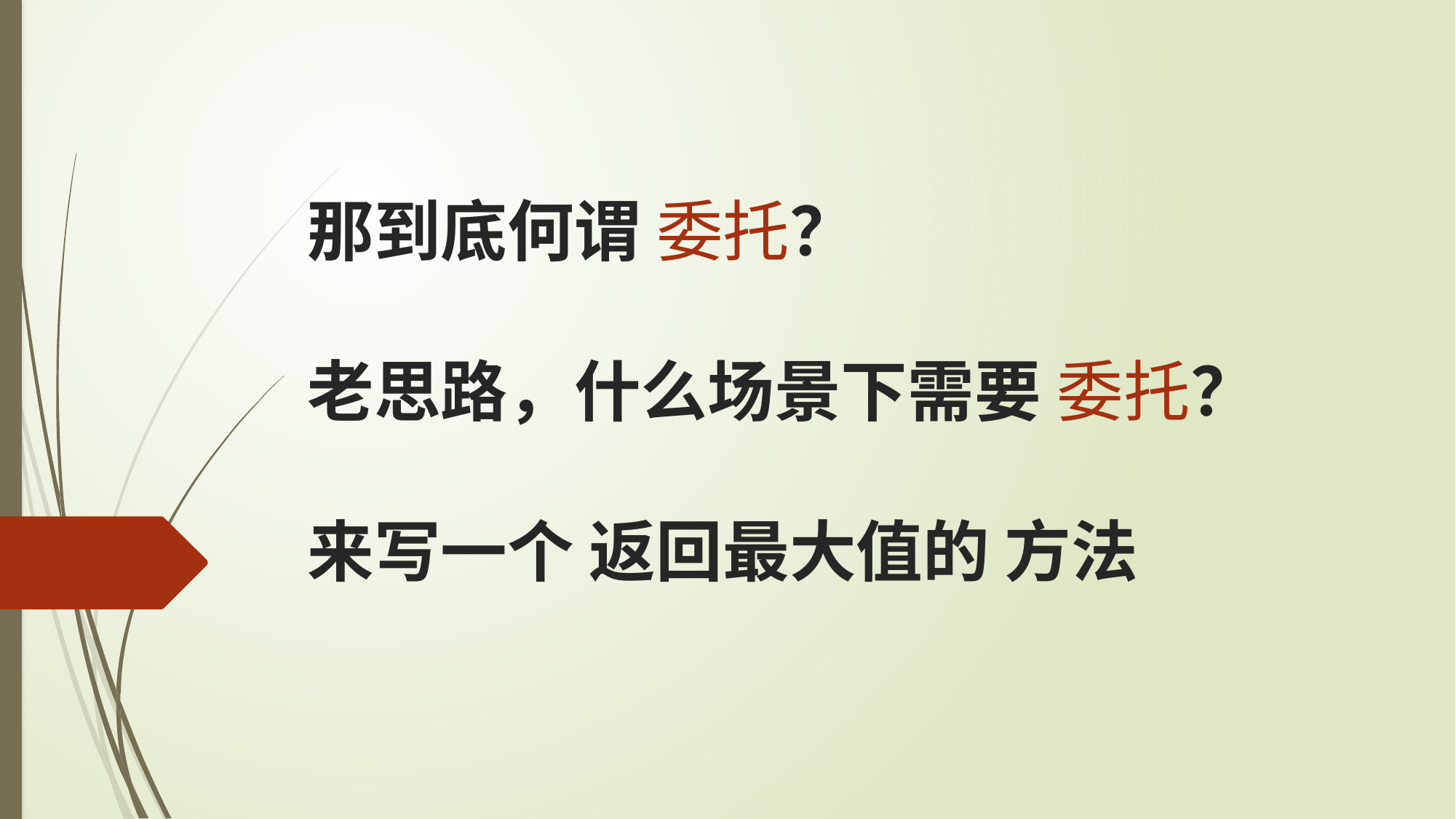

那到底何谓 委托？

老思路，什么场景下需要 委托？

来写一个 返回最大值的 方法